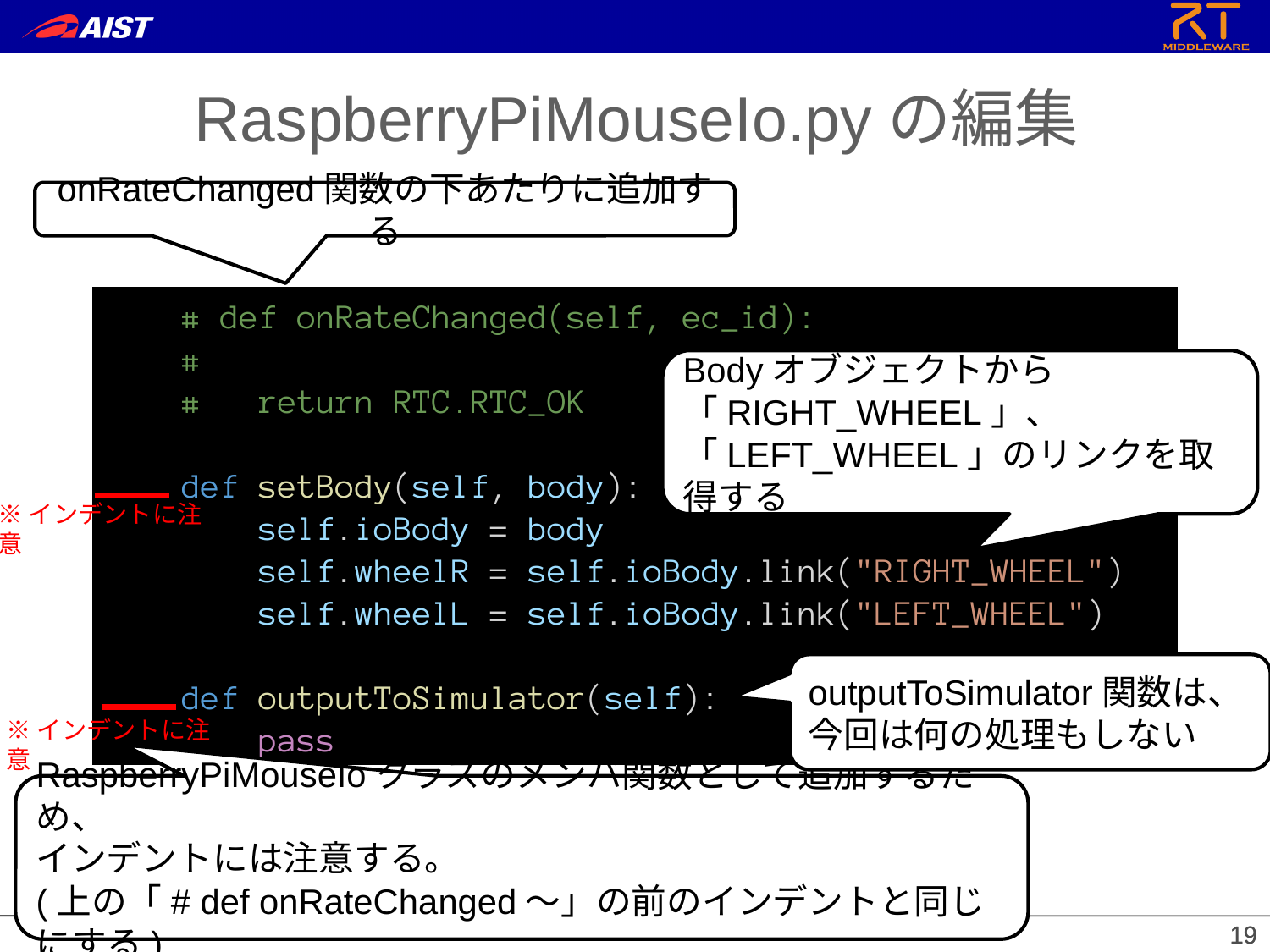

RaspberryPiMouseIo.pyの編集
onRateChanged関数の下あたりに追加する
    # def onRateChanged(self, ec_id):
    #
    #   return RTC.RTC_OK

    def setBody(self, body):
        self.ioBody = body
        self.wheelR = self.ioBody.link("RIGHT_WHEEL")
        self.wheelL = self.ioBody.link("LEFT_WHEEL")

    def outputToSimulator(self):
        pass
Bodyオブジェクトから
「RIGHT_WHEEL」、
「LEFT_WHEEL」のリンクを取得する
※インデントに注意
outputToSimulator関数は、今回は何の処理もしない
※インデントに注意
RaspberryPiMouseIoクラスのメンバ関数として追加するため、
インデントには注意する。
(上の「# def onRateChanged～」の前のインデントと同じにする)
19
19